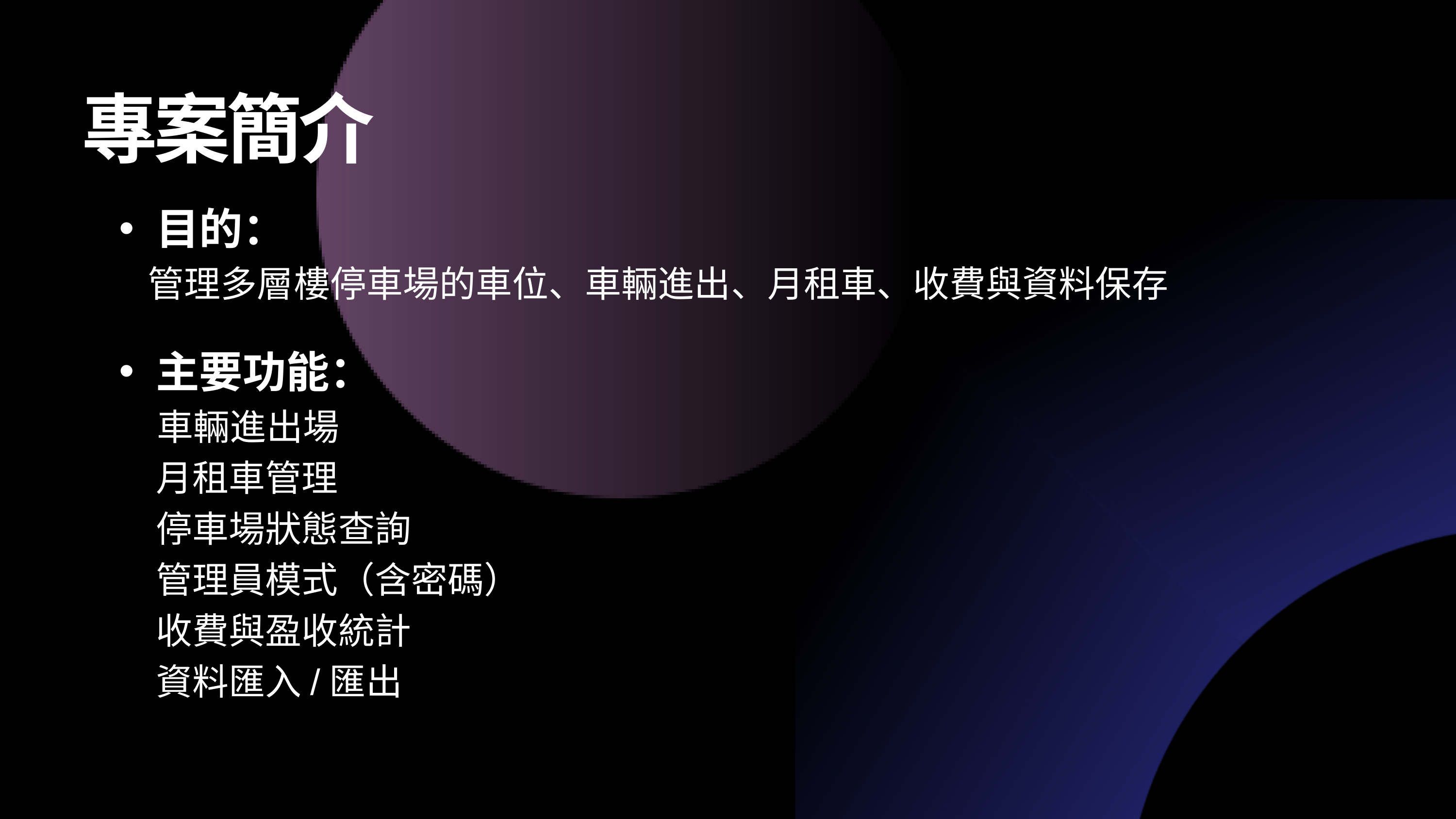

專案簡介
目的：
       管理多層樓停車場的車位、車輛進出、月租車、收費與資料保存

主要功能：
        車輛進出場
        月租車管理
        停車場狀態查詢
        管理員模式（含密碼）
        收費與盈收統計
        資料匯入/匯出